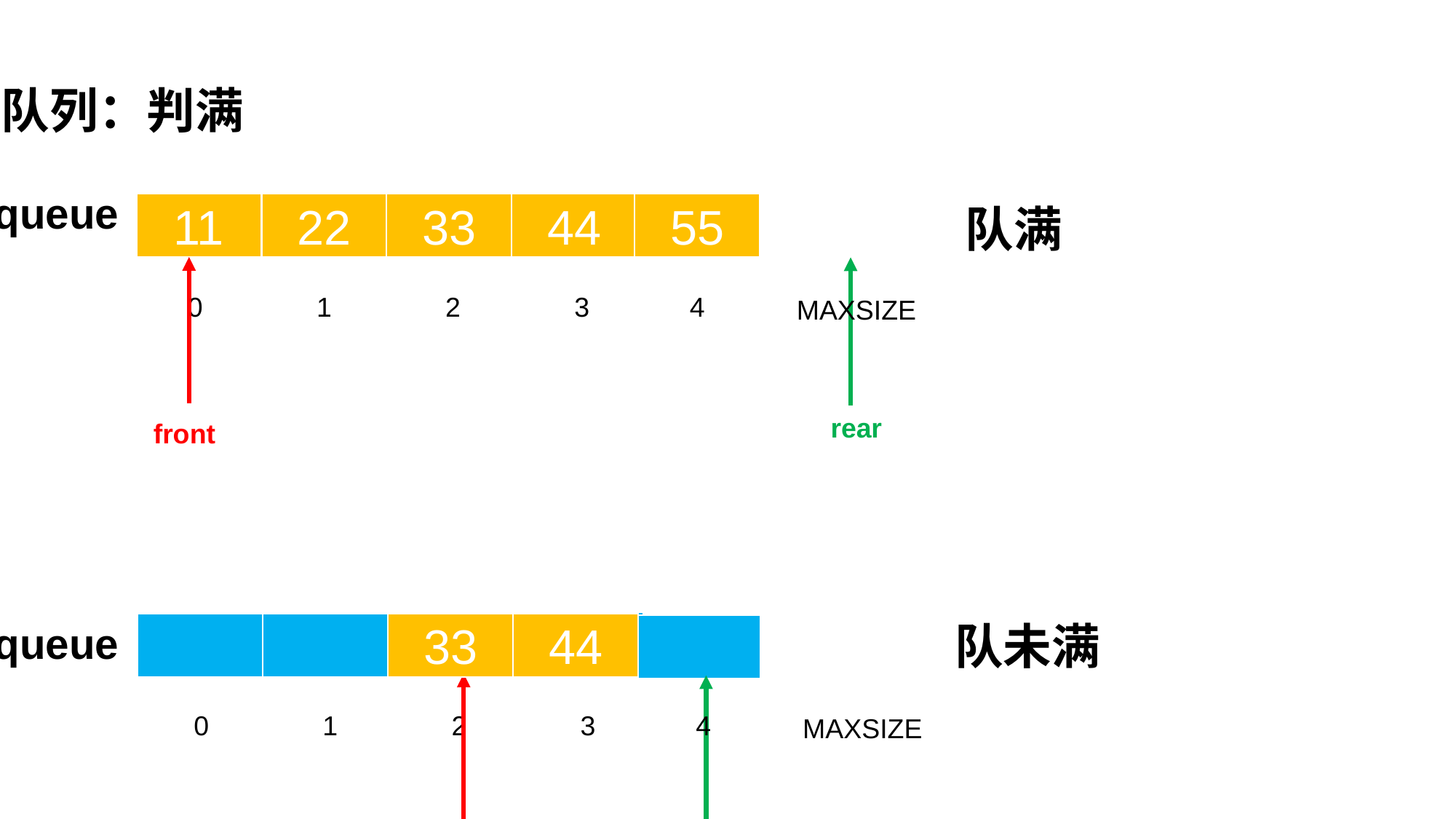

顺序队列：判满
queue
11
22
33
44
55
队满
0
1
2
3
4
MAXSIZE
rear
front
队未满
queue
11
22
33
44

33
44

0
1
2
3
4
MAXSIZE
front
rear